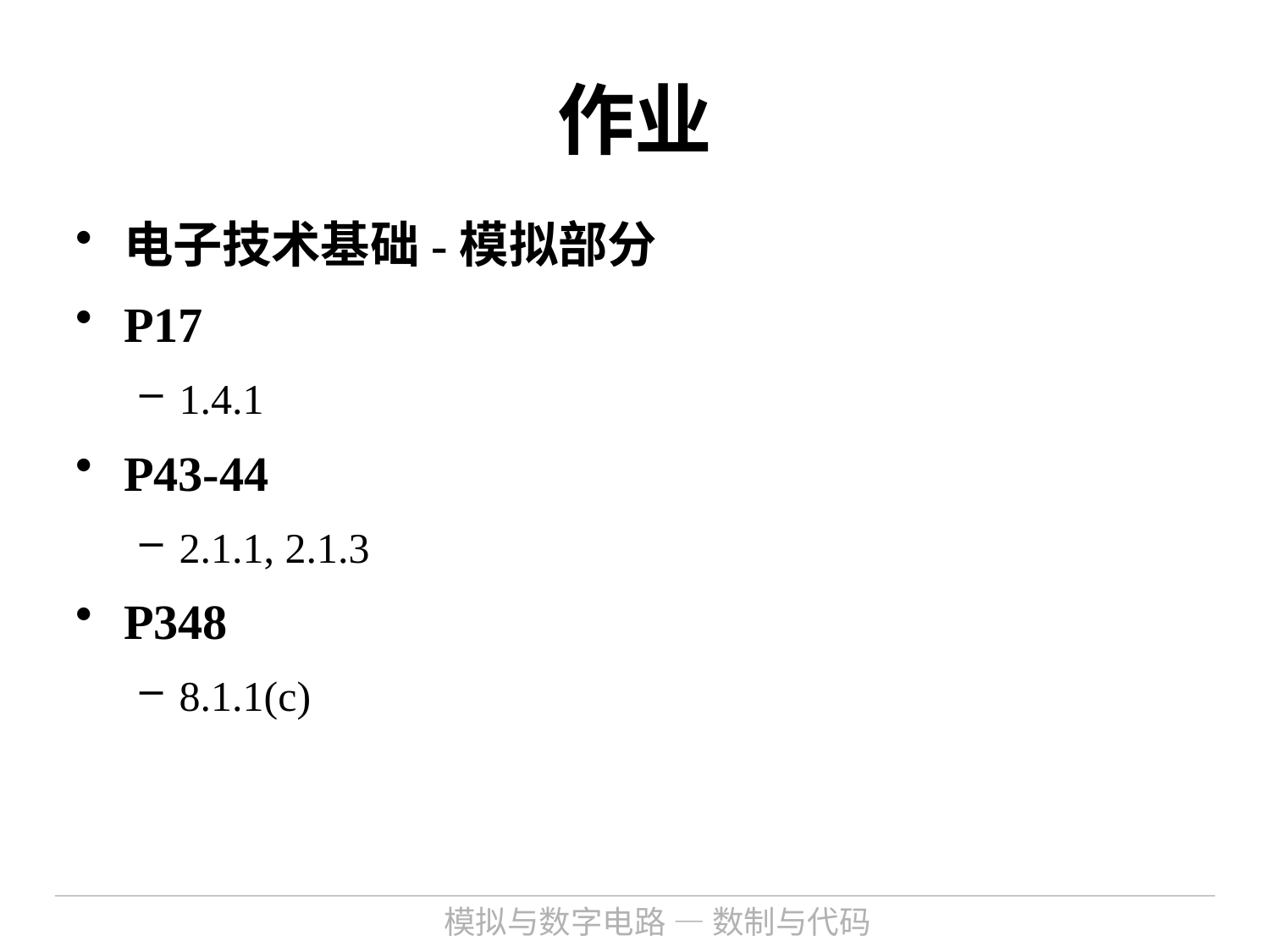

# 作业
电子技术基础-模拟部分
P17
1.4.1
P43-44
2.1.1, 2.1.3
P348
8.1.1(c)

模拟与数字电路 — 数制与代码
22